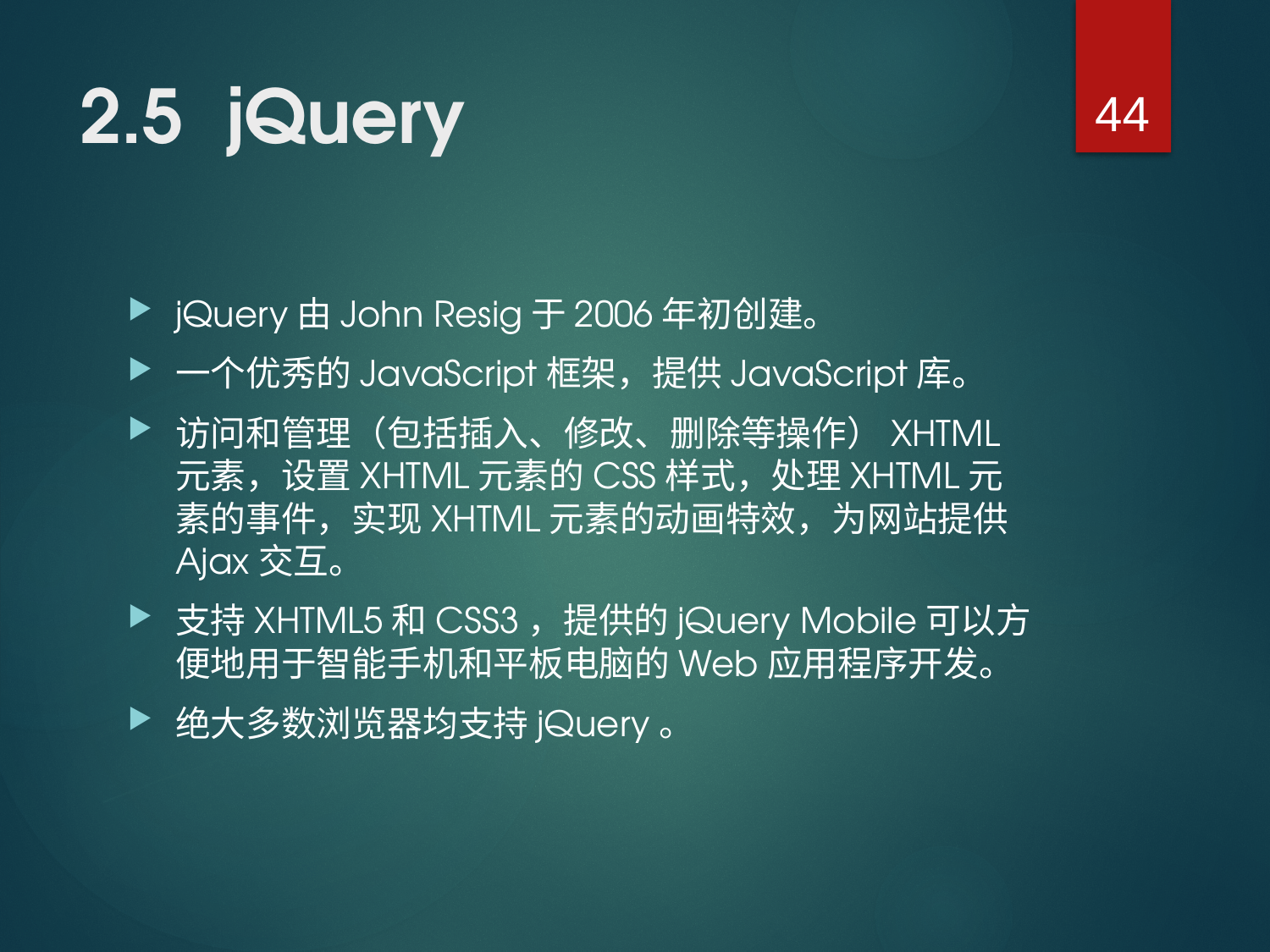

44
# 2.5  jQuery
jQuery由John Resig于2006年初创建。
一个优秀的JavaScript框架，提供JavaScript库。
访问和管理（包括插入、修改、删除等操作）XHTML元素，设置XHTML元素的CSS样式，处理XHTML元素的事件，实现XHTML元素的动画特效，为网站提供Ajax交互。
支持XHTML5和CSS3，提供的jQuery Mobile可以方便地用于智能手机和平板电脑的Web应用程序开发。
绝大多数浏览器均支持jQuery。